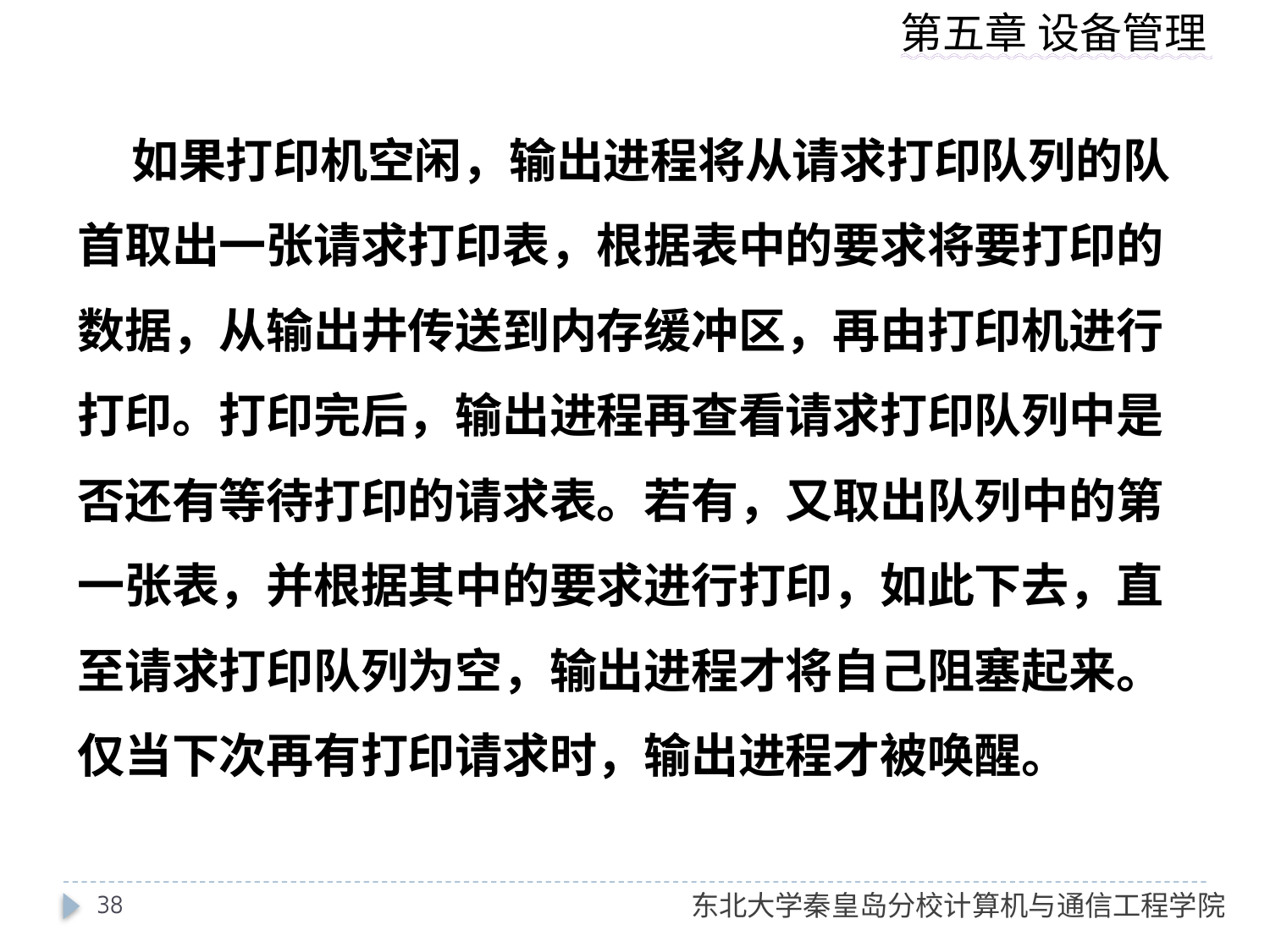

如果打印机空闲，输出进程将从请求打印队列的队首取出一张请求打印表，根据表中的要求将要打印的数据，从输出井传送到内存缓冲区，再由打印机进行打印。打印完后，输出进程再查看请求打印队列中是否还有等待打印的请求表。若有，又取出队列中的第一张表，并根据其中的要求进行打印，如此下去，直至请求打印队列为空，输出进程才将自己阻塞起来。仅当下次再有打印请求时，输出进程才被唤醒。
38